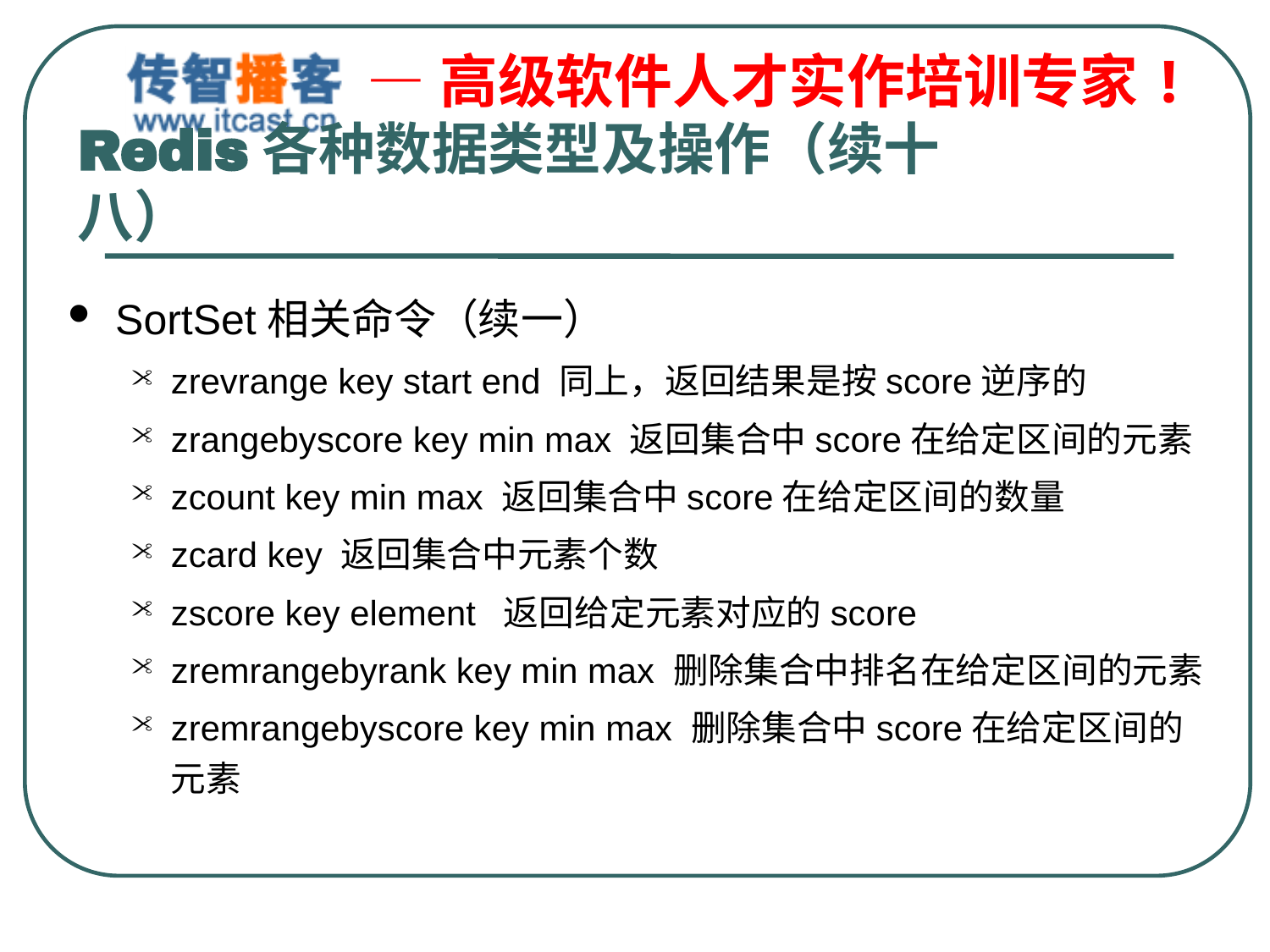

# Redis各种数据类型及操作（续十八）
SortSet相关命令（续一）
zrevrange key start end 同上，返回结果是按score逆序的
zrangebyscore key min max 返回集合中score在给定区间的元素
zcount key min max 返回集合中score在给定区间的数量
zcard key 返回集合中元素个数
zscore key element  返回给定元素对应的score
zremrangebyrank key min max 删除集合中排名在给定区间的元素
zremrangebyscore key min max 删除集合中score在给定区间的元素